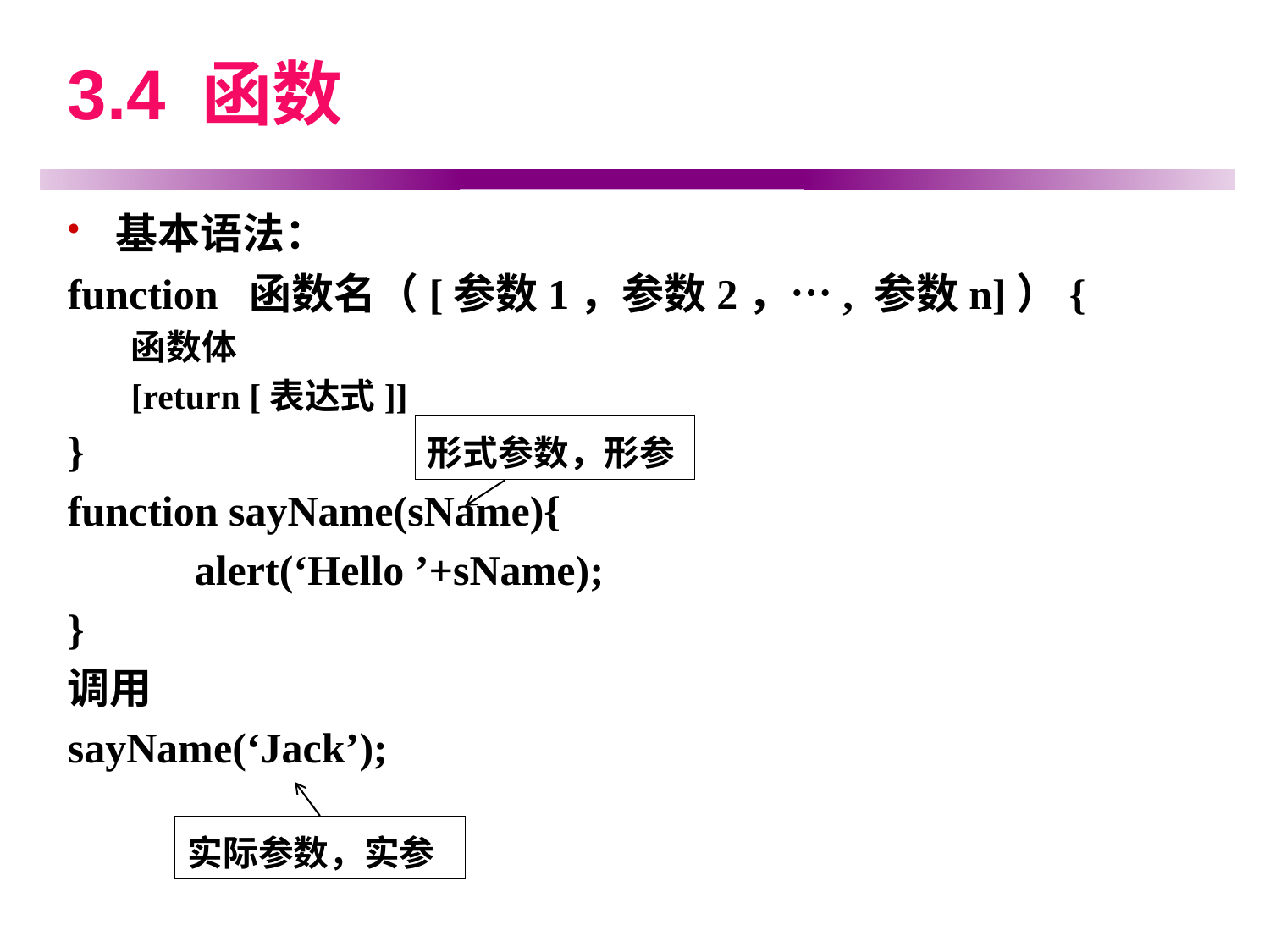

# 3.4 函数
基本语法：
function  函数名（[参数1，参数2，…, 参数n]）{
函数体
[return [表达式]]
}
function sayName(sName){
	alert(‘Hello ’+sName);
}
调用
sayName(‘Jack’);
形式参数，形参
实际参数，实参